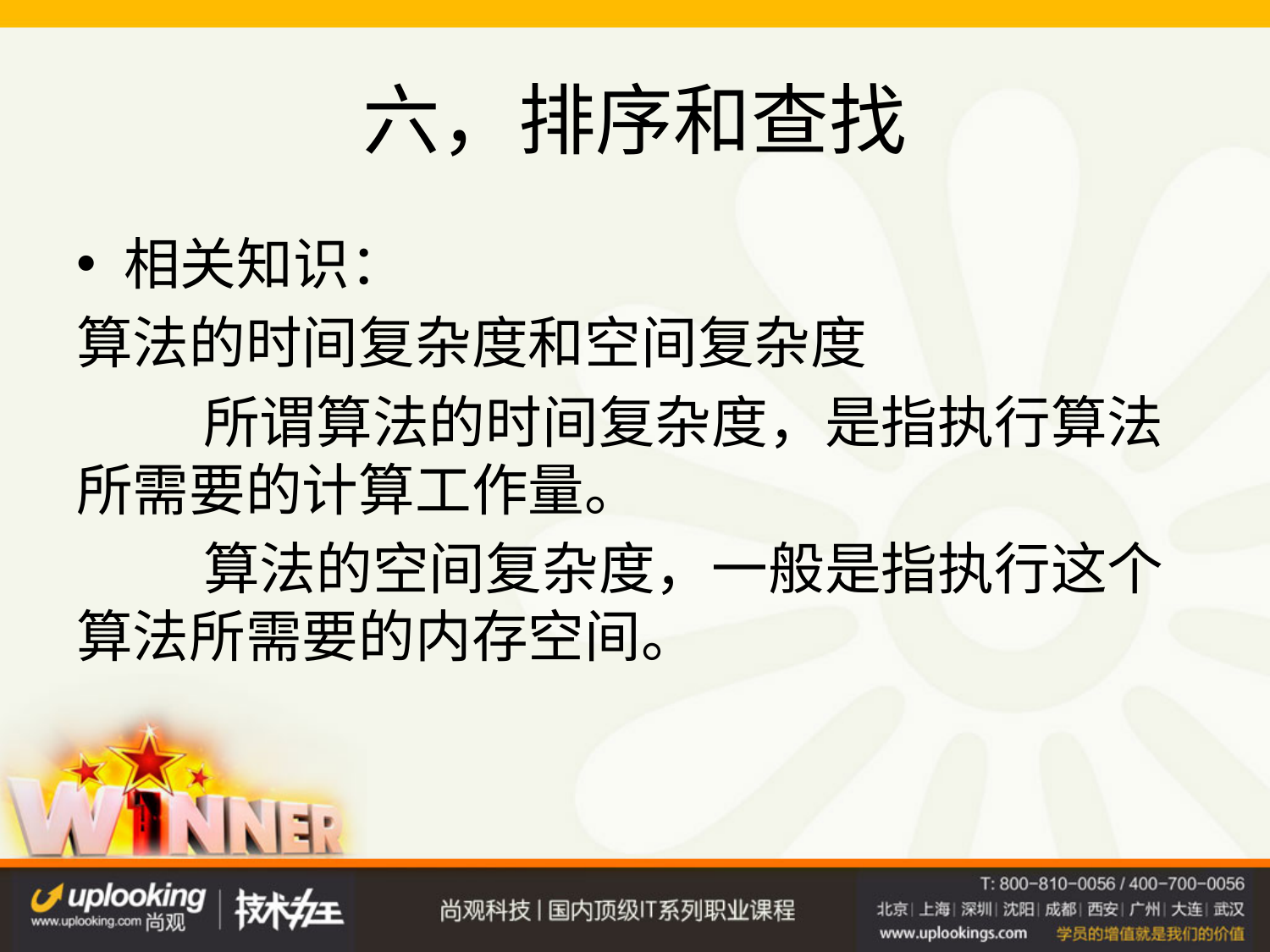

# 六，排序和查找
相关知识：
算法的时间复杂度和空间复杂度
	所谓算法的时间复杂度，是指执行算法所需要的计算工作量。
	算法的空间复杂度，一般是指执行这个算法所需要的内存空间。